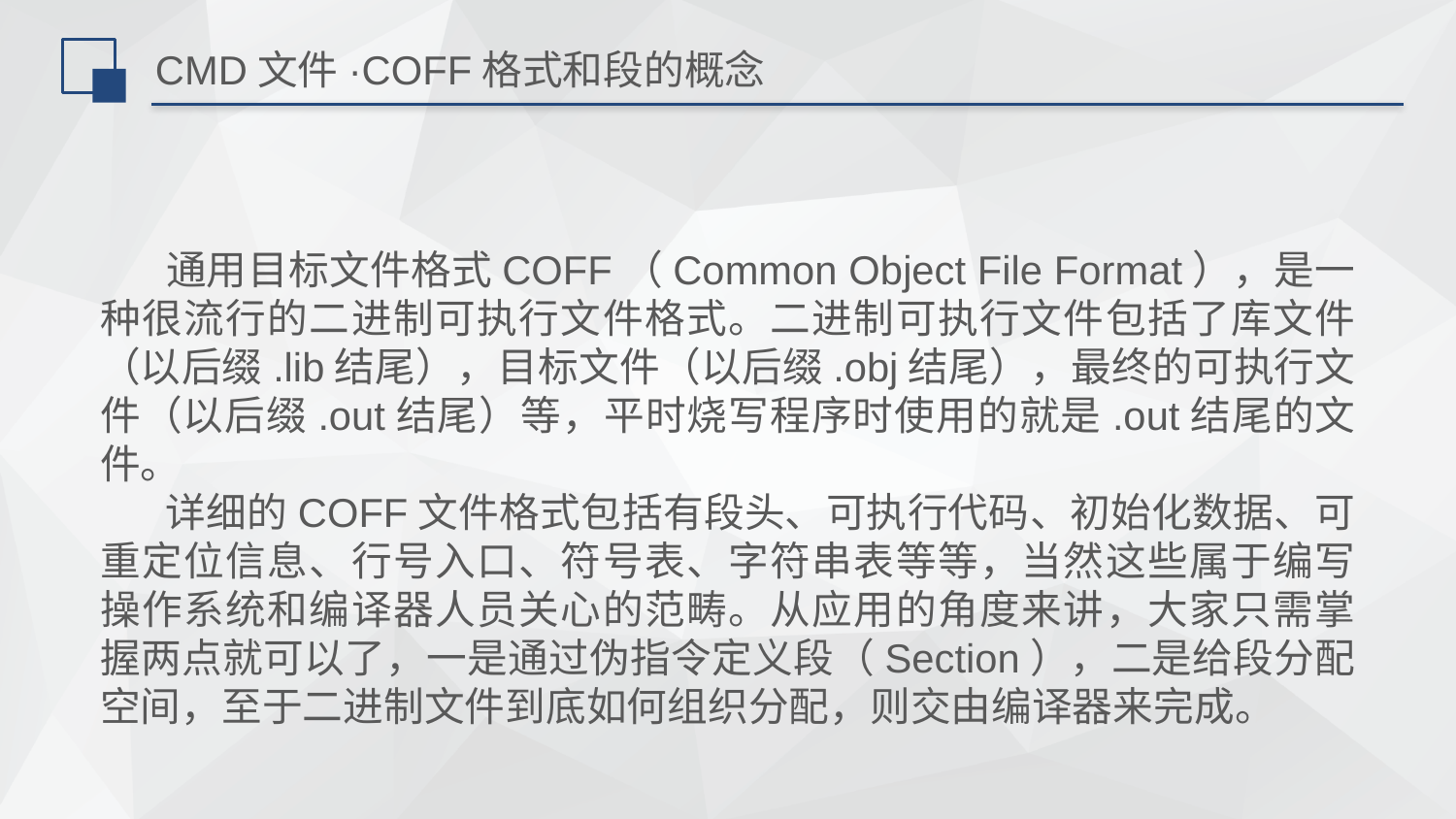

# CMD文件·COFF格式和段的概念
      通用目标文件格式COFF（Common Object File Format），是一种很流行的二进制可执行文件格式。二进制可执行文件包括了库文件（以后缀.lib结尾），目标文件（以后缀.obj结尾），最终的可执行文件（以后缀.out结尾）等，平时烧写程序时使用的就是.out结尾的文件。
      详细的COFF文件格式包括有段头、可执行代码、初始化数据、可重定位信息、行号入口、符号表、字符串表等等，当然这些属于编写操作系统和编译器人员关心的范畴。从应用的角度来讲，大家只需掌握两点就可以了，一是通过伪指令定义段（Section），二是给段分配空间，至于二进制文件到底如何组织分配，则交由编译器来完成。